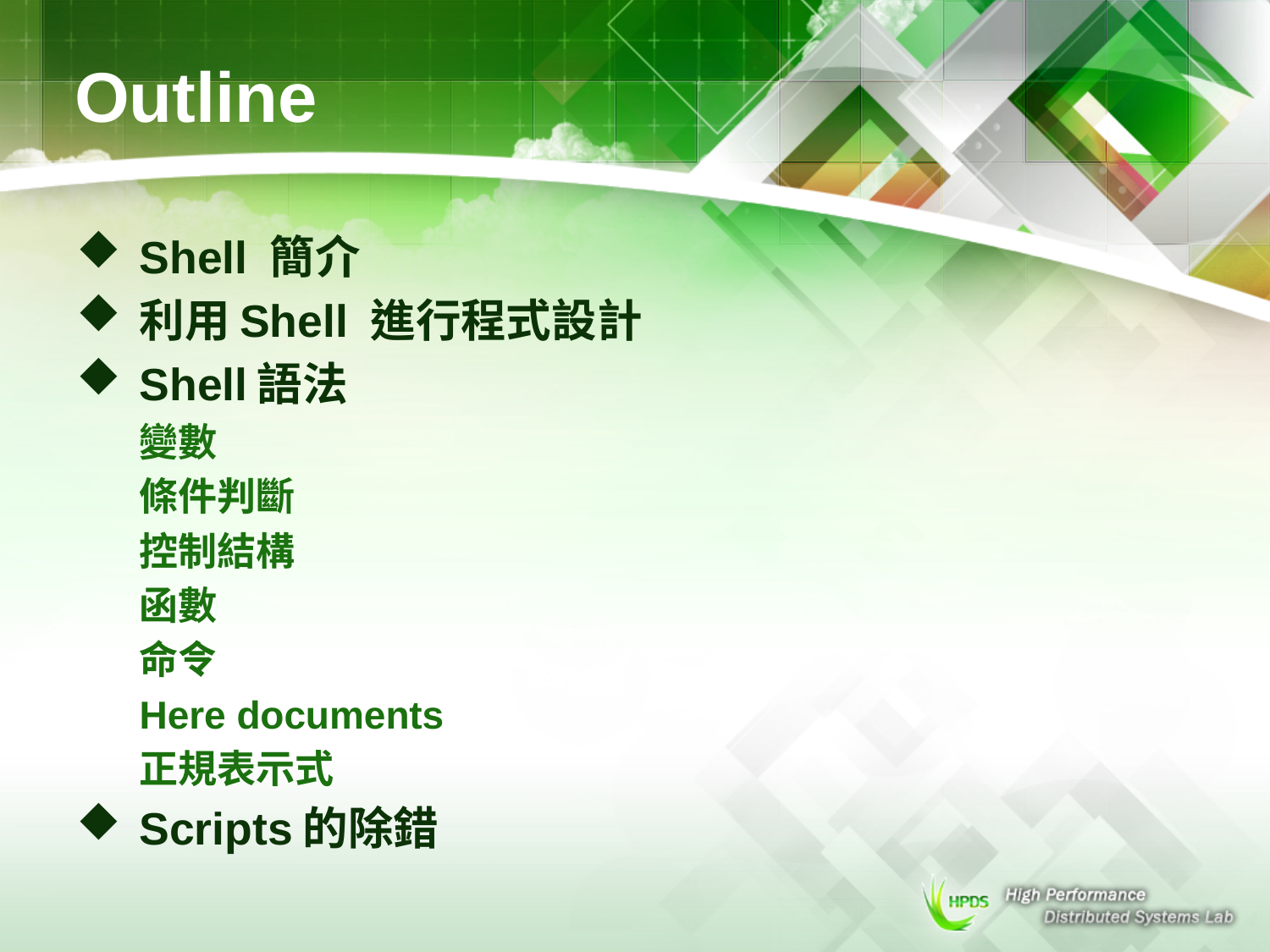

# Outline
Shell 簡介
利用Shell 進行程式設計
Shell語法
	變數
	條件判斷
	控制結構
	函數
	命令
	Here documents
	正規表示式
Scripts的除錯